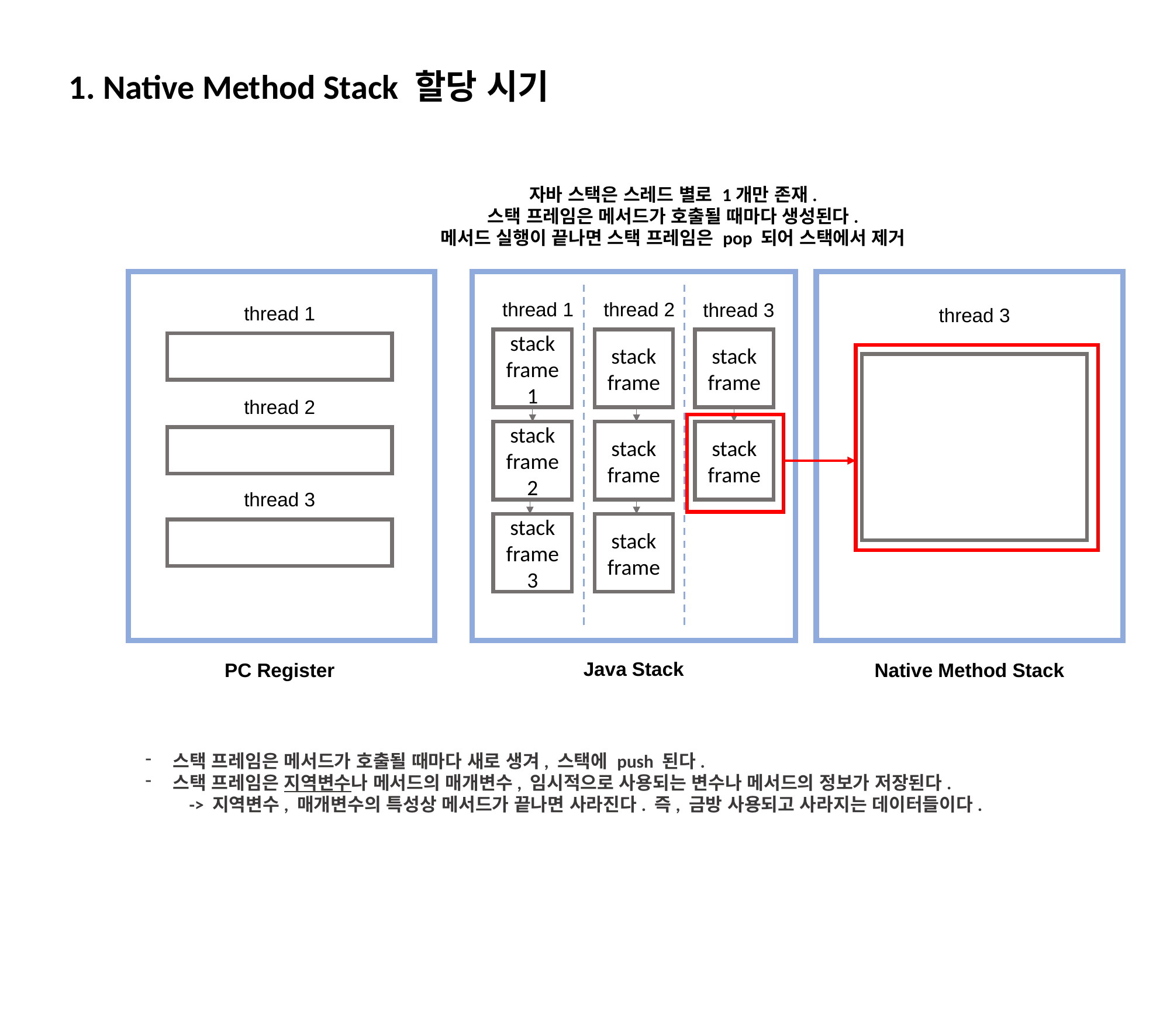

1. Native Method Stack 할당 시기
자바 스택은 스레드 별로 1개만 존재.
스택 프레임은 메서드가 호출될 때마다 생성된다.
메서드 실행이 끝나면 스택 프레임은 pop 되어 스택에서 제거

thread 1
thread 2
thread 3
thread 1
thread 3
stack
frame1
stack
frame
stack
frame

thread 2

stack
frame2
stack
frame
stack
frame

thread 3
stack
frame3
stack
frame

Java Stack
PC Register
Native Method Stack
스택 프레임은 메서드가 호출될 때마다 새로 생겨, 스택에 push 된다.
스택 프레임은 지역변수나 메서드의 매개변수, 임시적으로 사용되는 변수나 메서드의 정보가 저장된다.
-> 지역변수, 매개변수의 특성상 메서드가 끝나면 사라진다. 즉, 금방 사용되고 사라지는 데이터들이다.